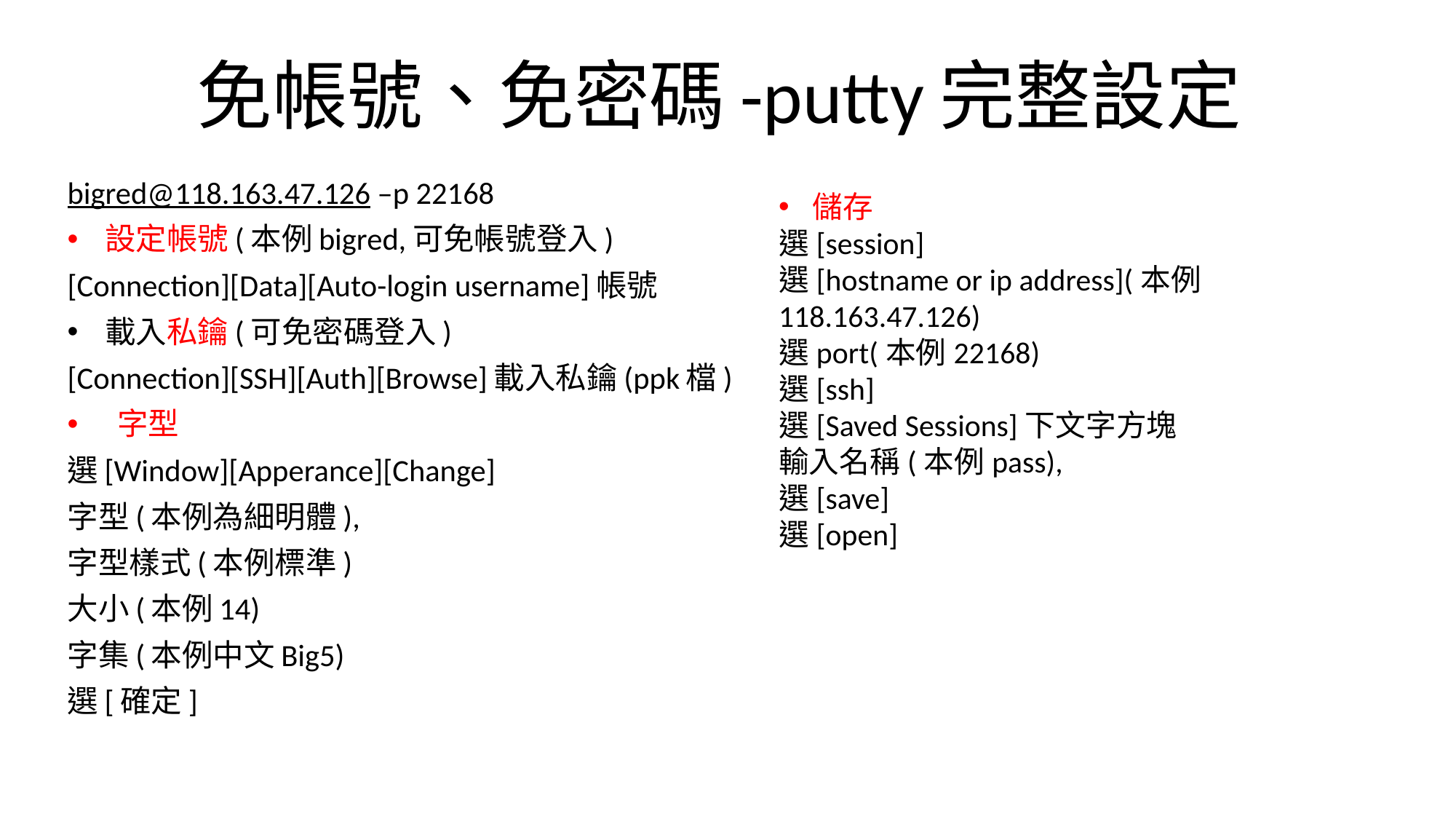

# 免帳號、免密碼-putty完整設定
bigred@118.163.47.126 –p 22168
設定帳號(本例bigred,可免帳號登入)
[Connection][Data][Auto-login username]帳號
載入私鑰(可免密碼登入)
[Connection][SSH][Auth][Browse]載入私鑰(ppk檔)
字型
選[Window][Apperance][Change]
字型(本例為細明體),
字型樣式(本例標準)
大小(本例14)
字集(本例中文Big5)
選[確定]

儲存
選[session]
選[hostname or ip address](本例118.163.47.126)
選port(本例22168)
選[ssh]
選[Saved Sessions]下文字方塊
輸入名稱(本例pass),
選[save]
選[open]